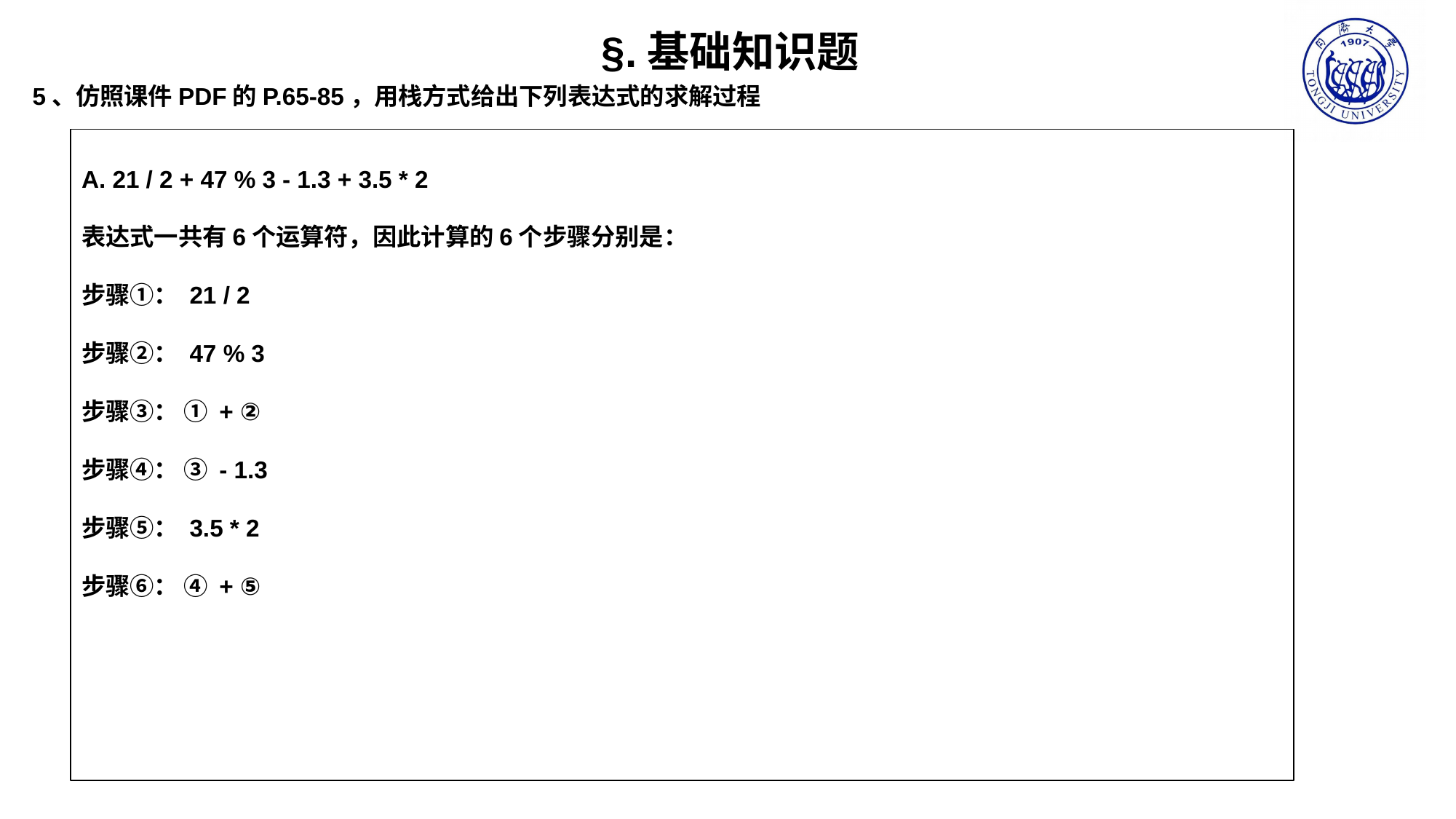

§.基础知识题
5、仿照课件PDF的P.65-85，用栈方式给出下列表达式的求解过程

A. 21 / 2 + 47 % 3 - 1.3 + 3.5 * 2

表达式一共有6个运算符，因此计算的6个步骤分别是：

步骤①： 21 / 2

步骤②： 47 % 3

步骤③： ① + ②

步骤④： ③ - 1.3

步骤⑤： 3.5 * 2

步骤⑥： ④ + ⑤